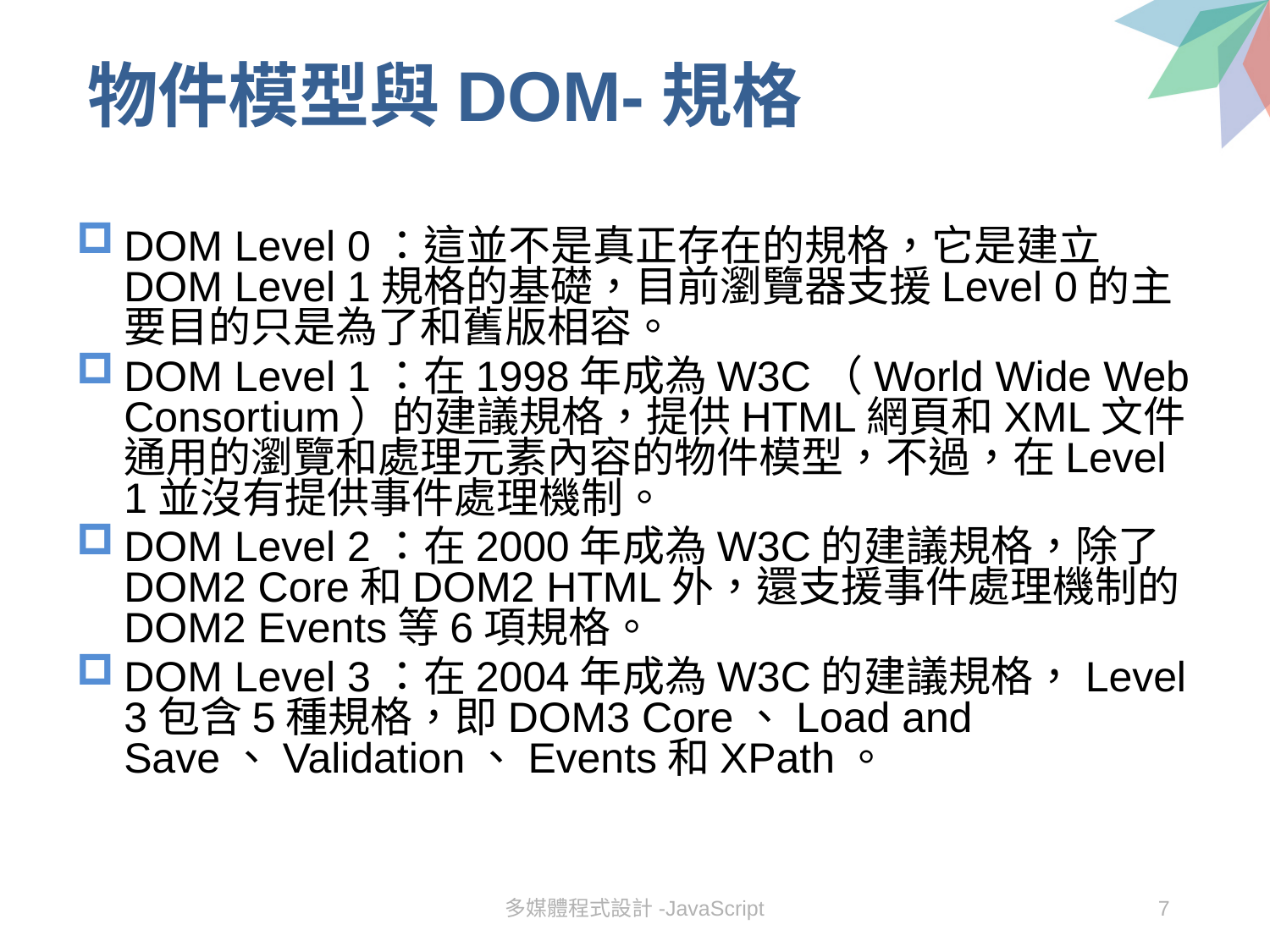

# 物件模型與DOM-規格
DOM Level 0：這並不是真正存在的規格，它是建立DOM Level 1規格的基礎，目前瀏覽器支援Level 0的主要目的只是為了和舊版相容。
DOM Level 1：在1998年成為W3C（World Wide Web Consortium）的建議規格，提供HTML網頁和XML文件通用的瀏覽和處理元素內容的物件模型，不過，在Level 1並沒有提供事件處理機制。
DOM Level 2：在2000年成為W3C的建議規格，除了DOM2 Core和DOM2 HTML外，還支援事件處理機制的DOM2 Events等6項規格。
DOM Level 3：在2004年成為W3C的建議規格，Level 3包含5種規格，即DOM3 Core、Load and Save、Validation、Events和XPath。

多媒體程式設計-JavaScript
7